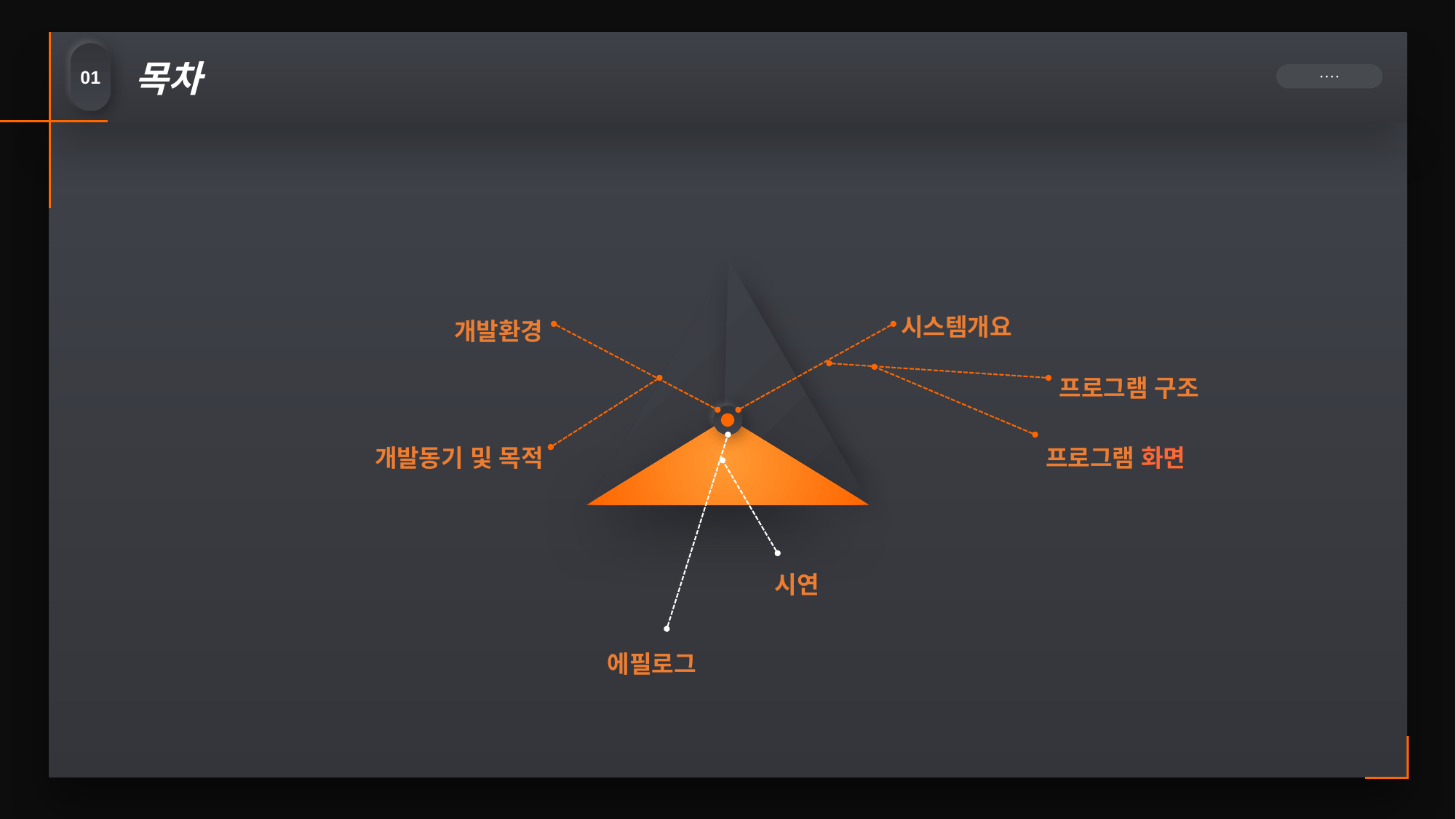

목차

01
●  ●  ●  ●

시스템개요
개발환경
프로그램 구조

개발동기 및 목적
프로그램 화면
시연
에필로그